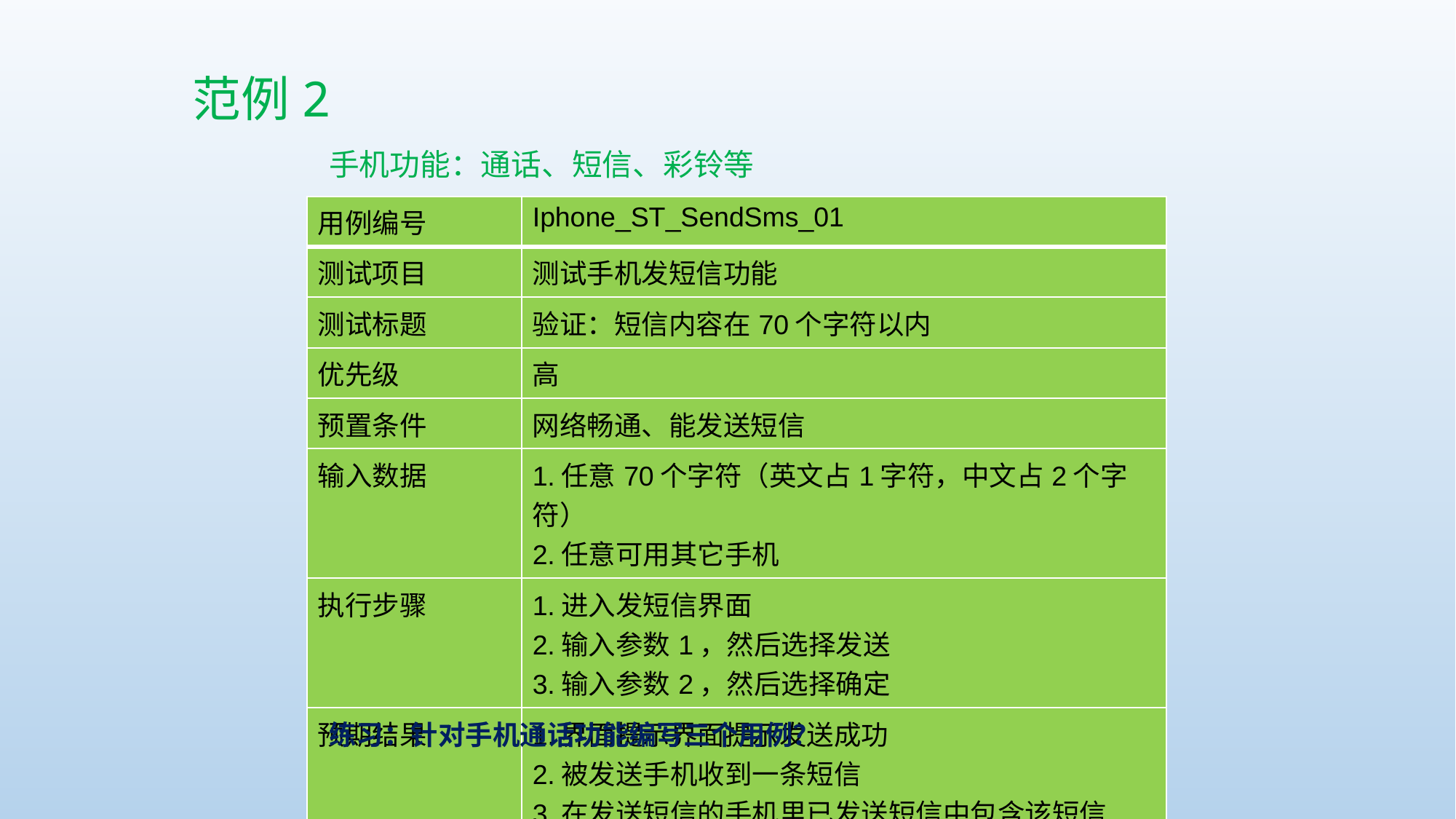

范例2
手机功能：通话、短信、彩铃等
| 用例编号 | Iphone\_ST\_SendSms\_01 |
| --- | --- |
| 测试项目 | 测试手机发短信功能 |
| 测试标题 | 验证：短信内容在70个字符以内 |
| 优先级 | 高 |
| 预置条件 | 网络畅通、能发送短信 |
| 输入数据 | 1.任意70个字符（英文占1字符，中文占2个字符） 2.任意可用其它手机 |
| 执行步骤 | 1.进入发短信界面 2.输入参数1，然后选择发送 3.输入参数2，然后选择确定 |
| 预期结果 | 1.界面提示界面提示发送成功 2.被发送手机收到一条短信 3.在发送短信的手机里已发送短信中包含该短信 |
练习：针对手机通话功能编写三个用例？